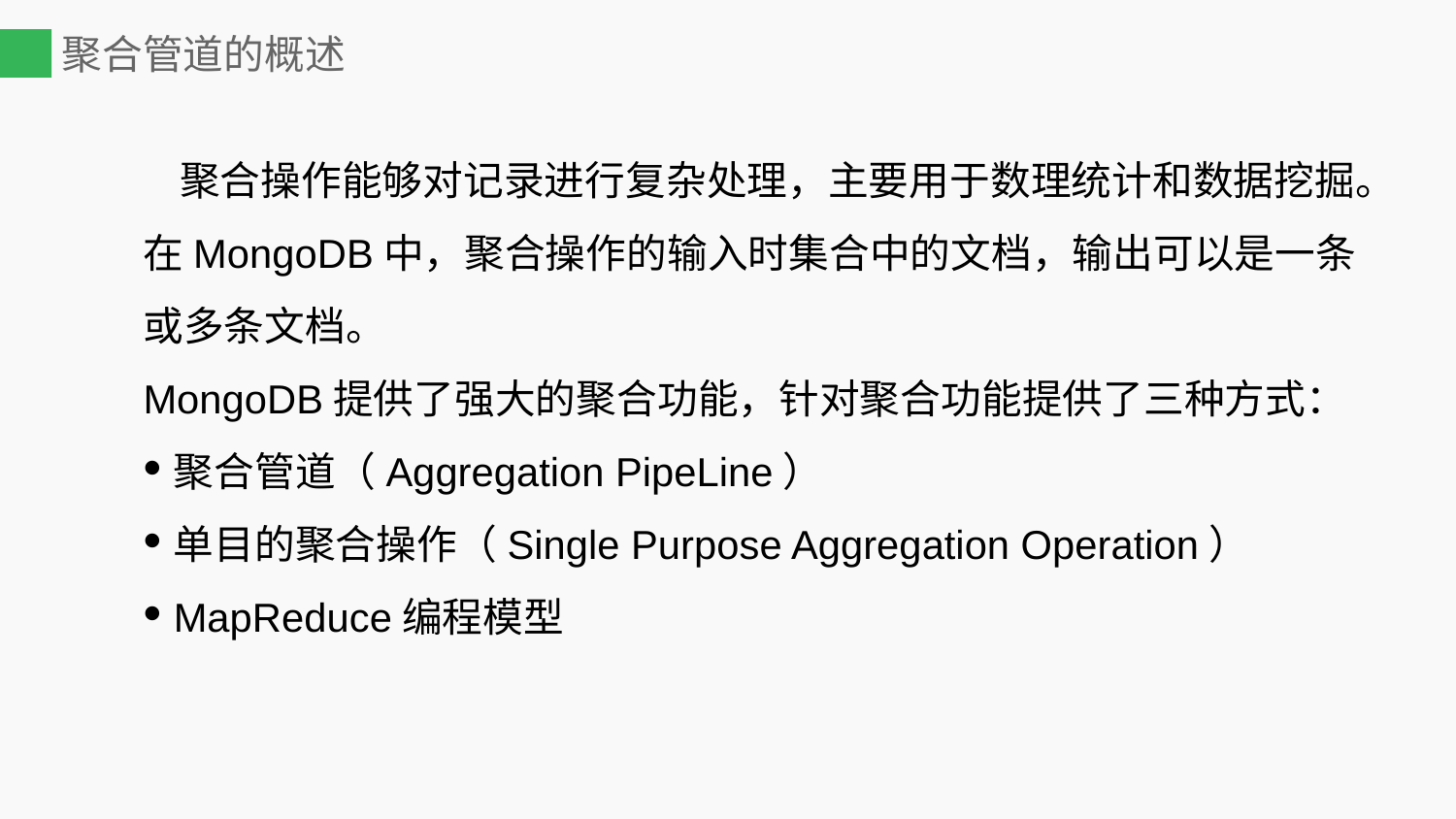

# 聚合管道的概述
   聚合操作能够对记录进行复杂处理，主要用于数理统计和数据挖掘。在MongoDB中，聚合操作的输入时集合中的文档，输出可以是一条或多条文档。
MongoDB提供了强大的聚合功能，针对聚合功能提供了三种方式：
聚合管道（Aggregation PipeLine）
单目的聚合操作（Single Purpose Aggregation Operation）
MapReduce编程模型